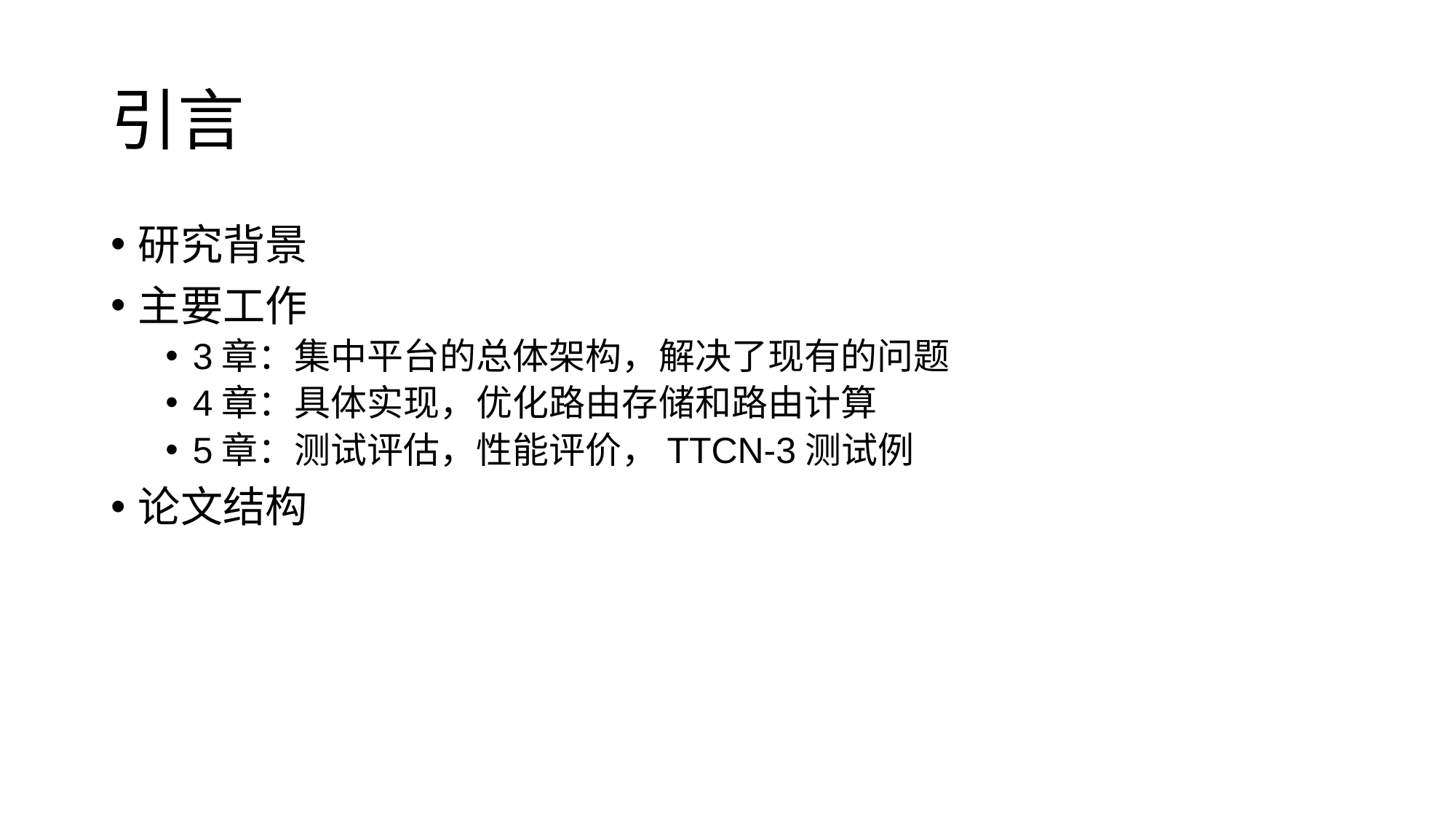

# 引言
研究背景
主要工作
3章：集中平台的总体架构，解决了现有的问题
4章：具体实现，优化路由存储和路由计算
5章：测试评估，性能评价，TTCN-3测试例
论文结构